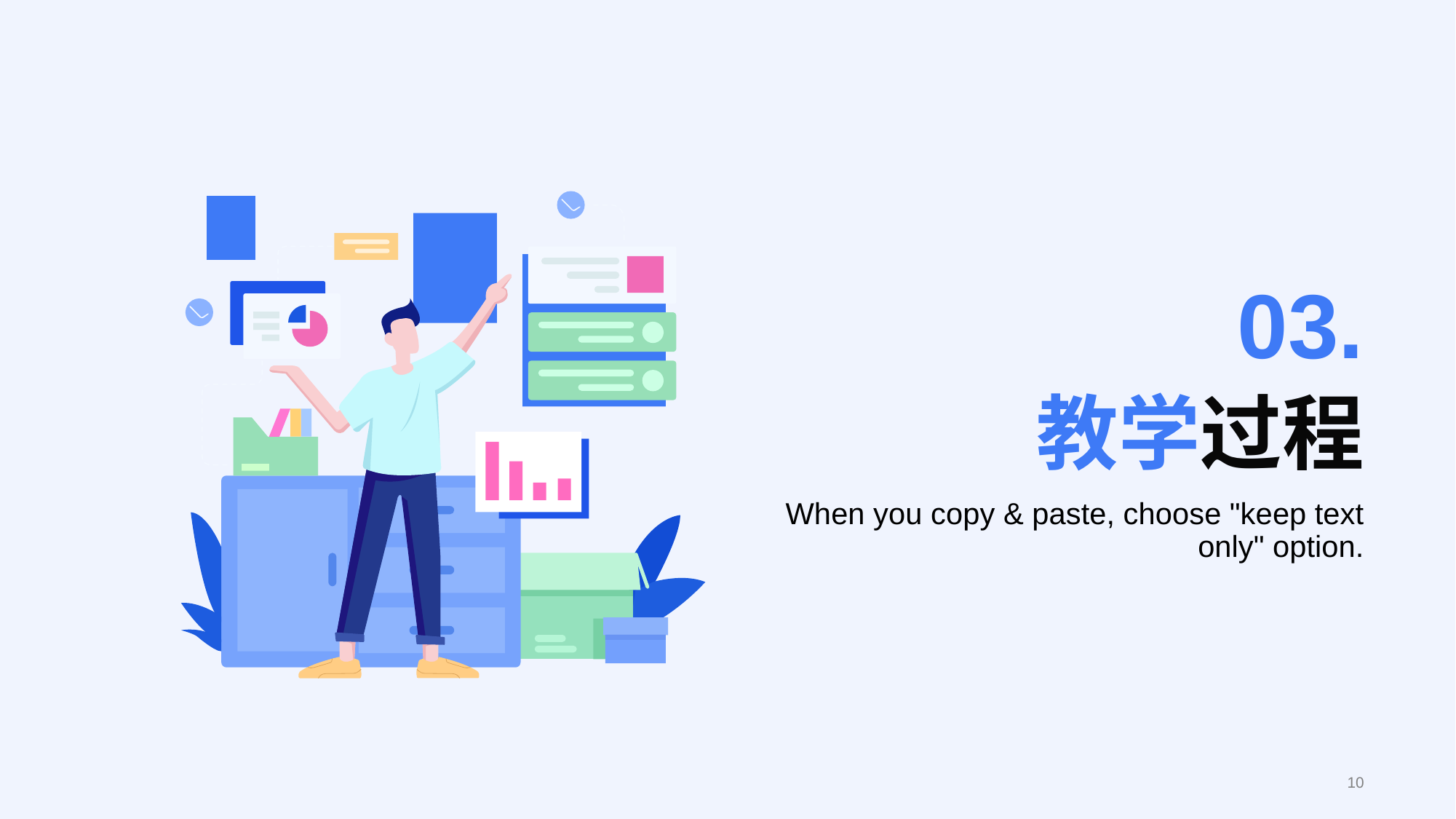

03.
# 教学过程
When you copy & paste, choose "keep text only" option.
10